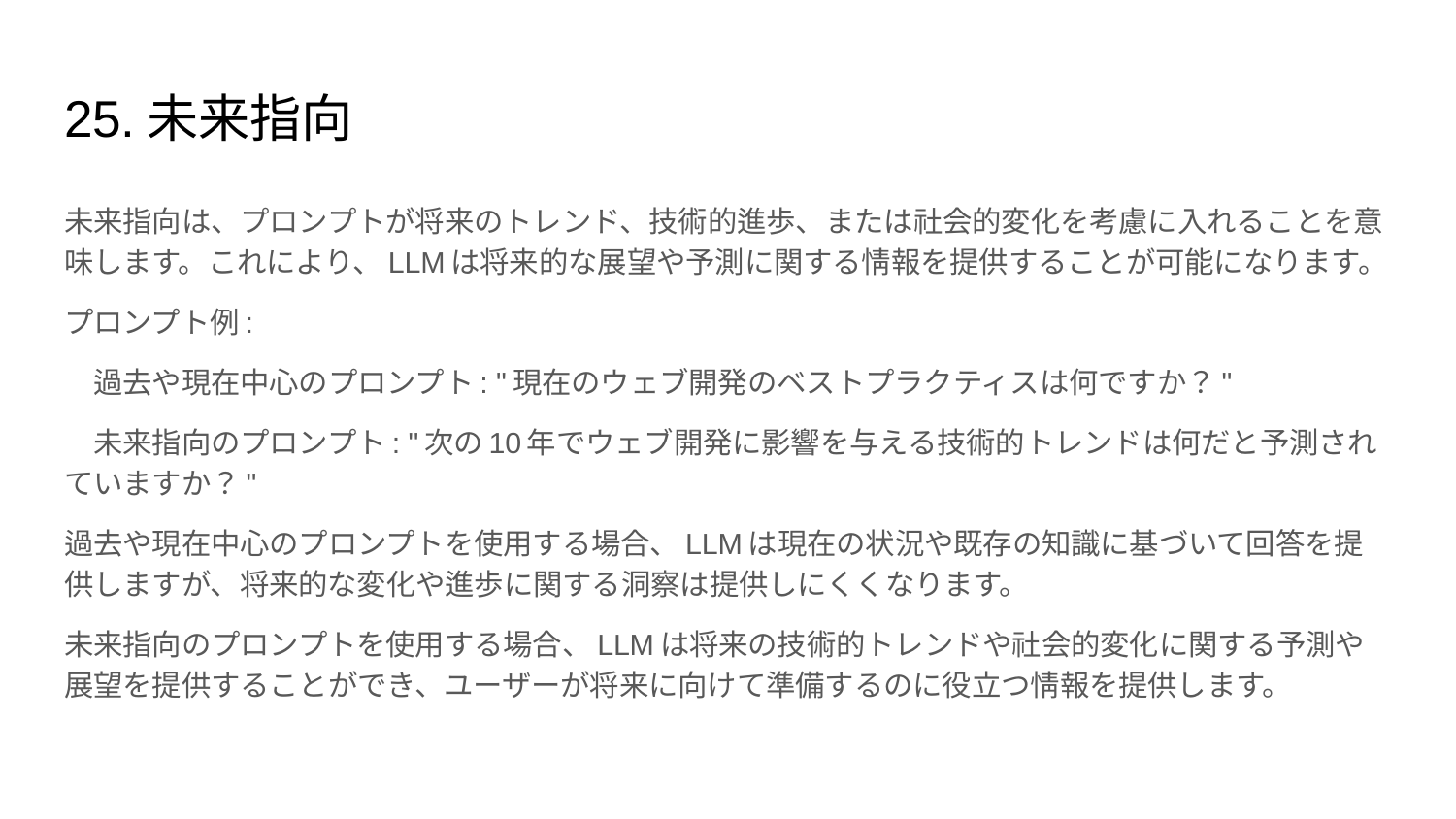

# 25.未来指向
未来指向は、プロンプトが将来のトレンド、技術的進歩、または社会的変化を考慮に入れることを意味します。これにより、LLMは将来的な展望や予測に関する情報を提供することが可能になります。
プロンプト例:
　過去や現在中心のプロンプト: "現在のウェブ開発のベストプラクティスは何ですか？"
　未来指向のプロンプト: "次の10年でウェブ開発に影響を与える技術的トレンドは何だと予測されていますか？"
過去や現在中心のプロンプトを使用する場合、LLMは現在の状況や既存の知識に基づいて回答を提供しますが、将来的な変化や進歩に関する洞察は提供しにくくなります。
未来指向のプロンプトを使用する場合、LLMは将来の技術的トレンドや社会的変化に関する予測や展望を提供することができ、ユーザーが将来に向けて準備するのに役立つ情報を提供します。